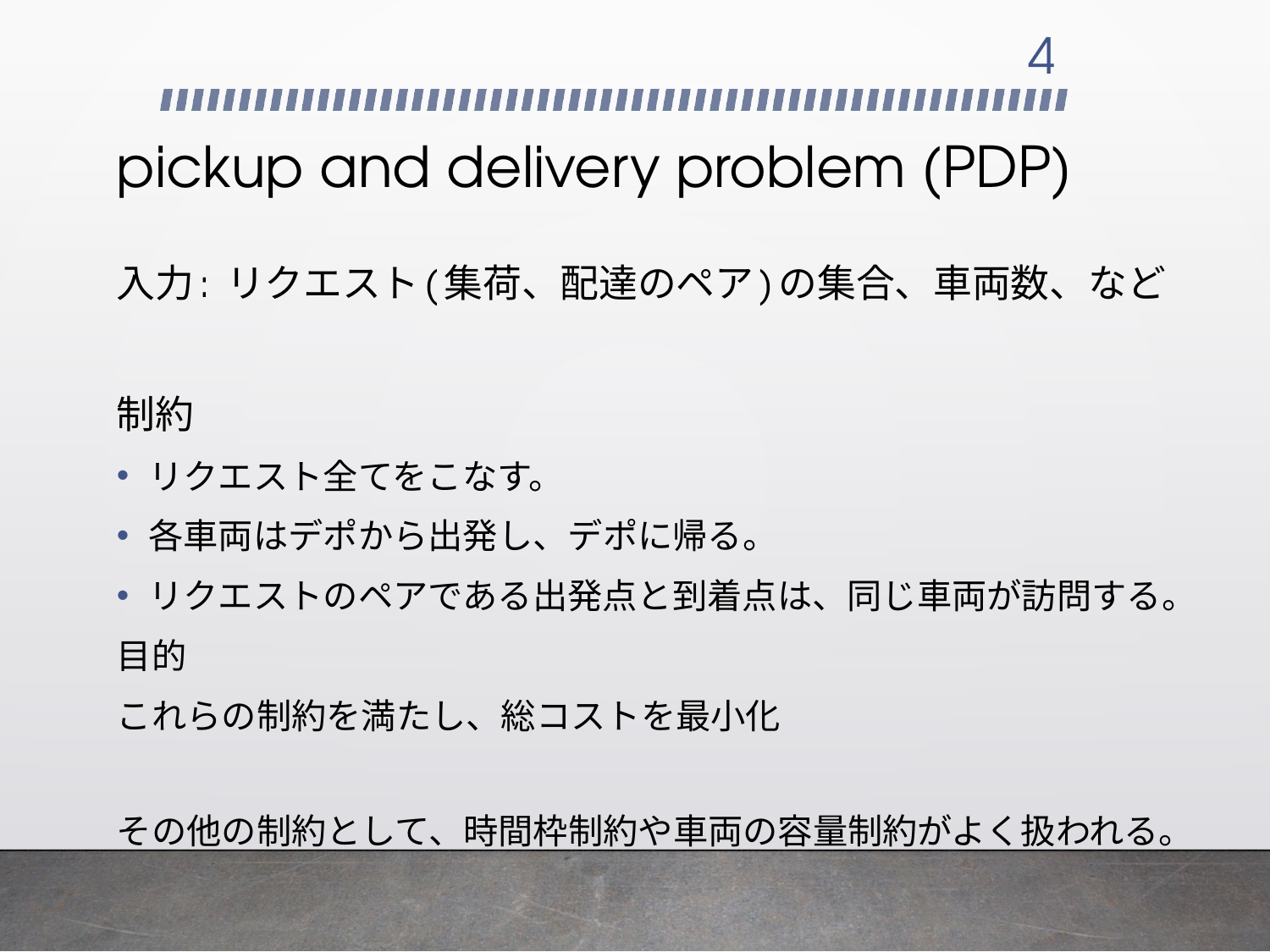

4
# pickup and delivery problem (PDP)
入力: リクエスト(集荷、配達のペア)の集合、車両数、など

制約
リクエスト全てをこなす。
各車両はデポから出発し、デポに帰る。
リクエストのペアである出発点と到着点は、同じ車両が訪問する。
目的
これらの制約を満たし、総コストを最小化

その他の制約として、時間枠制約や車両の容量制約がよく扱われる。